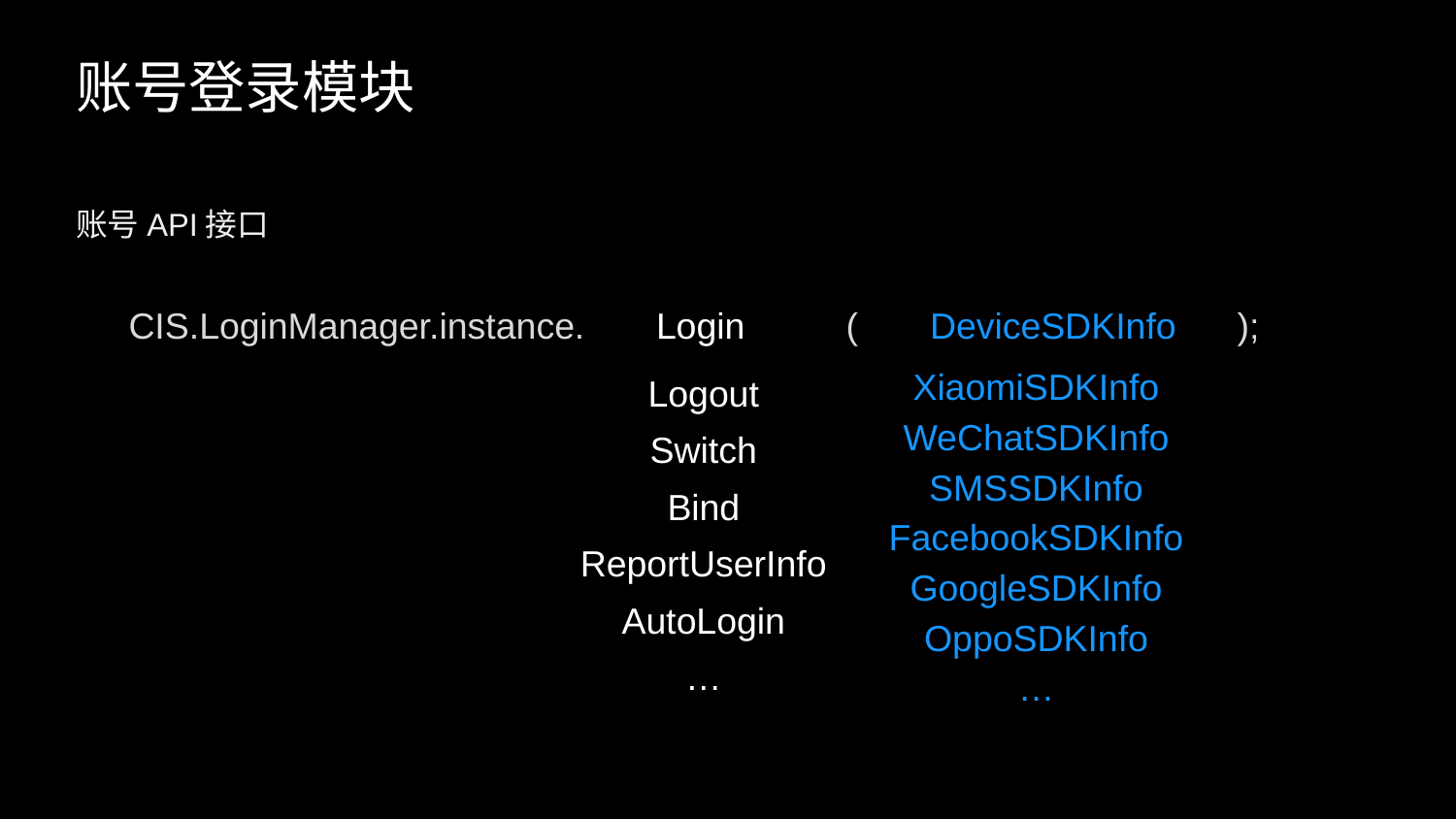

# 账号登录模块
账号API接口
CIS.LoginManager.instance.       Login          (       DeviceSDKInfo      );
Logout
Switch
Bind
ReportUserInfo
AutoLogin
…
XiaomiSDKInfo
WeChatSDKInfo
SMSSDKInfo
FacebookSDKInfo
GoogleSDKInfo
OppoSDKInfo
…